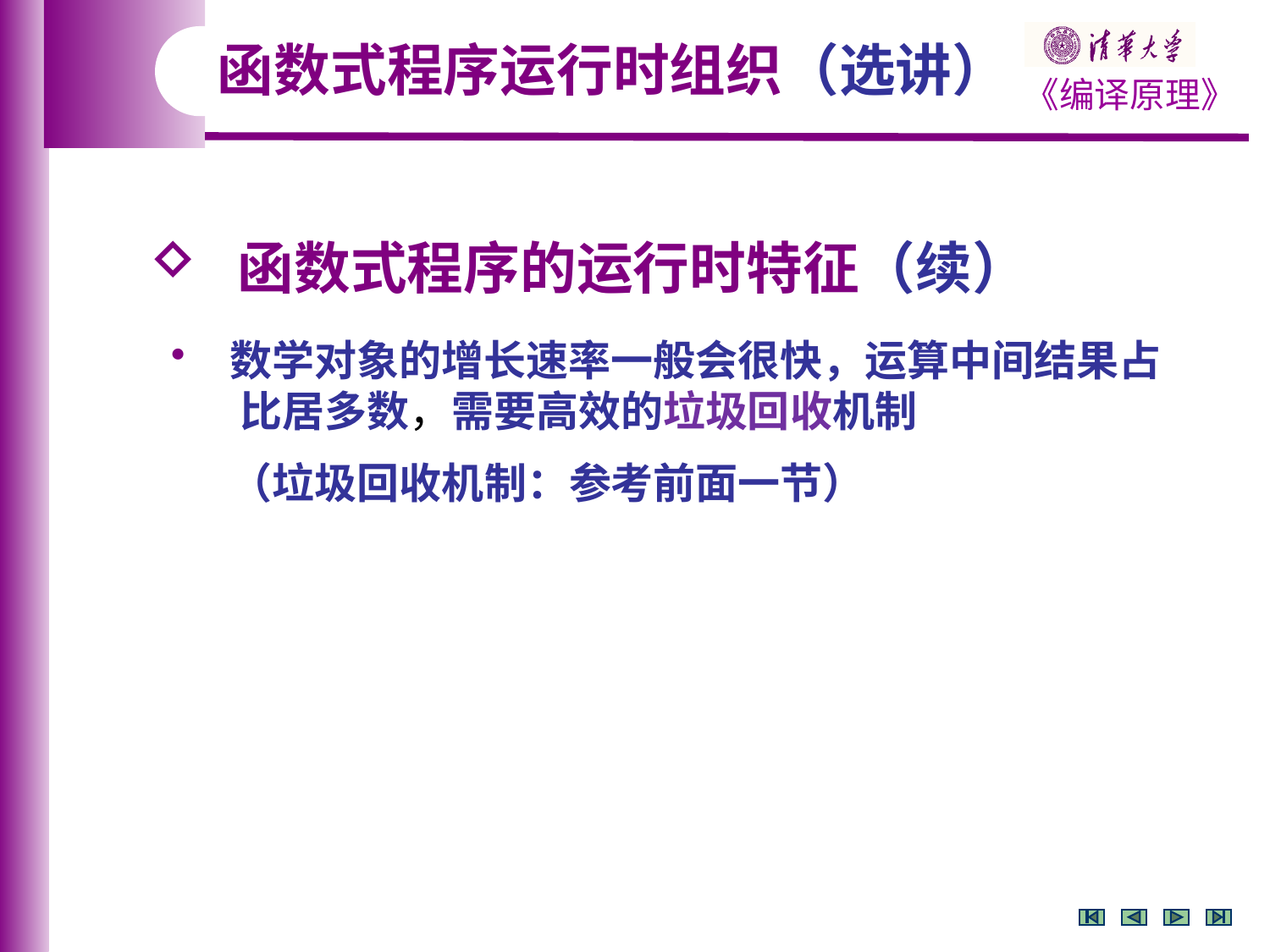

函数式程序运行时组织（选讲）
  函数式程序的运行时特征（续）

  数学对象的增长速率一般会很快，运算中间结果占
   比居多数，需要高效的垃圾回收机制

  （垃圾回收机制：参考前面一节）